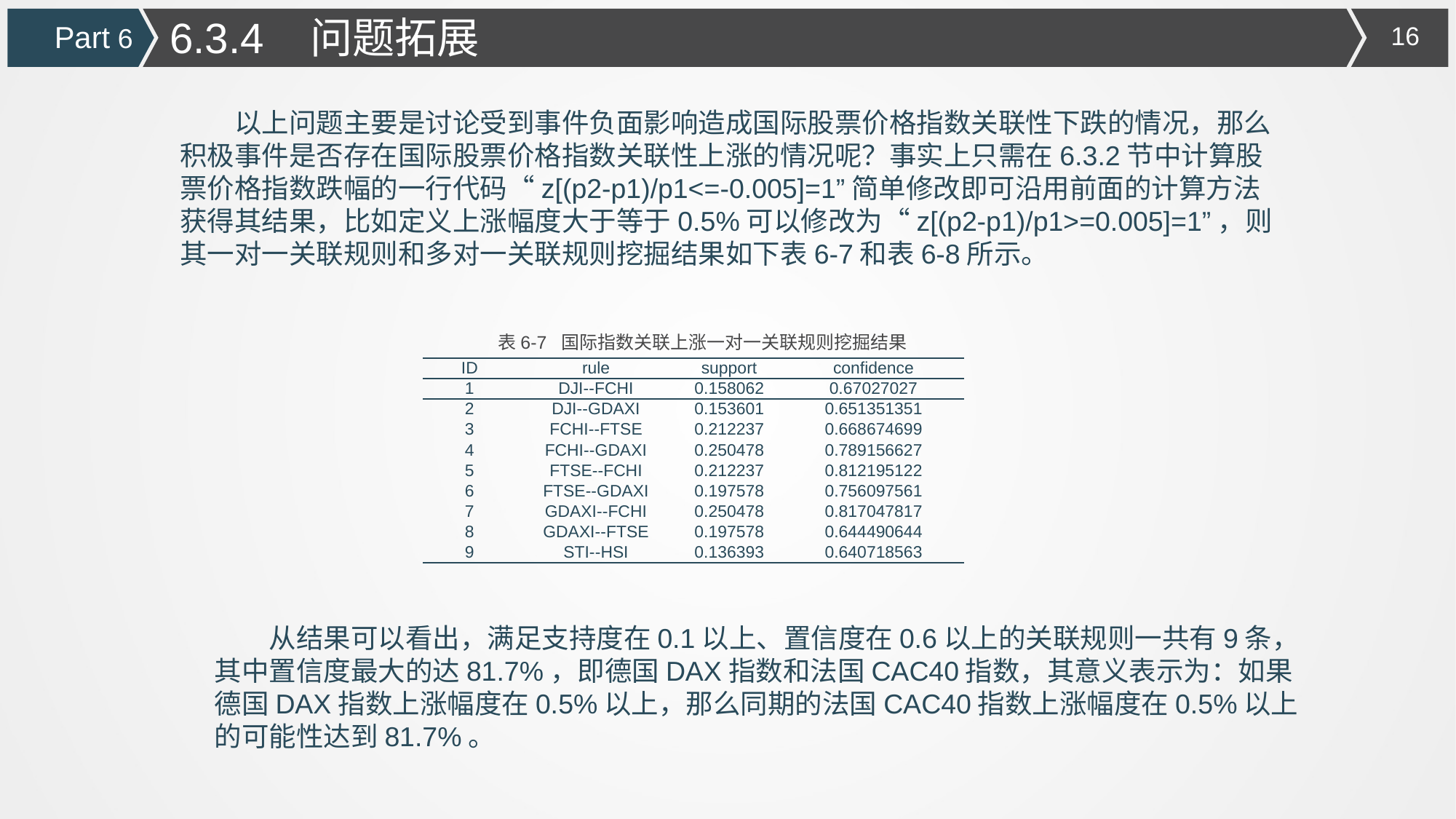

6.3.4   问题拓展
Part 6
以上问题主要是讨论受到事件负面影响造成国际股票价格指数关联性下跌的情况，那么积极事件是否存在国际股票价格指数关联性上涨的情况呢？事实上只需在6.3.2节中计算股票价格指数跌幅的一行代码“z[(p2-p1)/p1<=-0.005]=1”简单修改即可沿用前面的计算方法获得其结果，比如定义上涨幅度大于等于0.5%可以修改为“z[(p2-p1)/p1>=0.005]=1”，则其一对一关联规则和多对一关联规则挖掘结果如下表6-7和表6-8所示。
表6-7  国际指数关联上涨一对一关联规则挖掘结果
| ID | rule | support | confidence |
| --- | --- | --- | --- |
| 1 | DJI--FCHI | 0.158062 | 0.67027027 |
| 2 | DJI--GDAXI | 0.153601 | 0.651351351 |
| 3 | FCHI--FTSE | 0.212237 | 0.668674699 |
| 4 | FCHI--GDAXI | 0.250478 | 0.789156627 |
| 5 | FTSE--FCHI | 0.212237 | 0.812195122 |
| 6 | FTSE--GDAXI | 0.197578 | 0.756097561 |
| 7 | GDAXI--FCHI | 0.250478 | 0.817047817 |
| 8 | GDAXI--FTSE | 0.197578 | 0.644490644 |
| 9 | STI--HSI | 0.136393 | 0.640718563 |
从结果可以看出，满足支持度在0.1以上、置信度在0.6以上的关联规则一共有9条，其中置信度最大的达81.7%，即德国DAX指数和法国CAC40指数，其意义表示为：如果德国DAX指数上涨幅度在0.5%以上，那么同期的法国CAC40指数上涨幅度在0.5%以上的可能性达到81.7%。